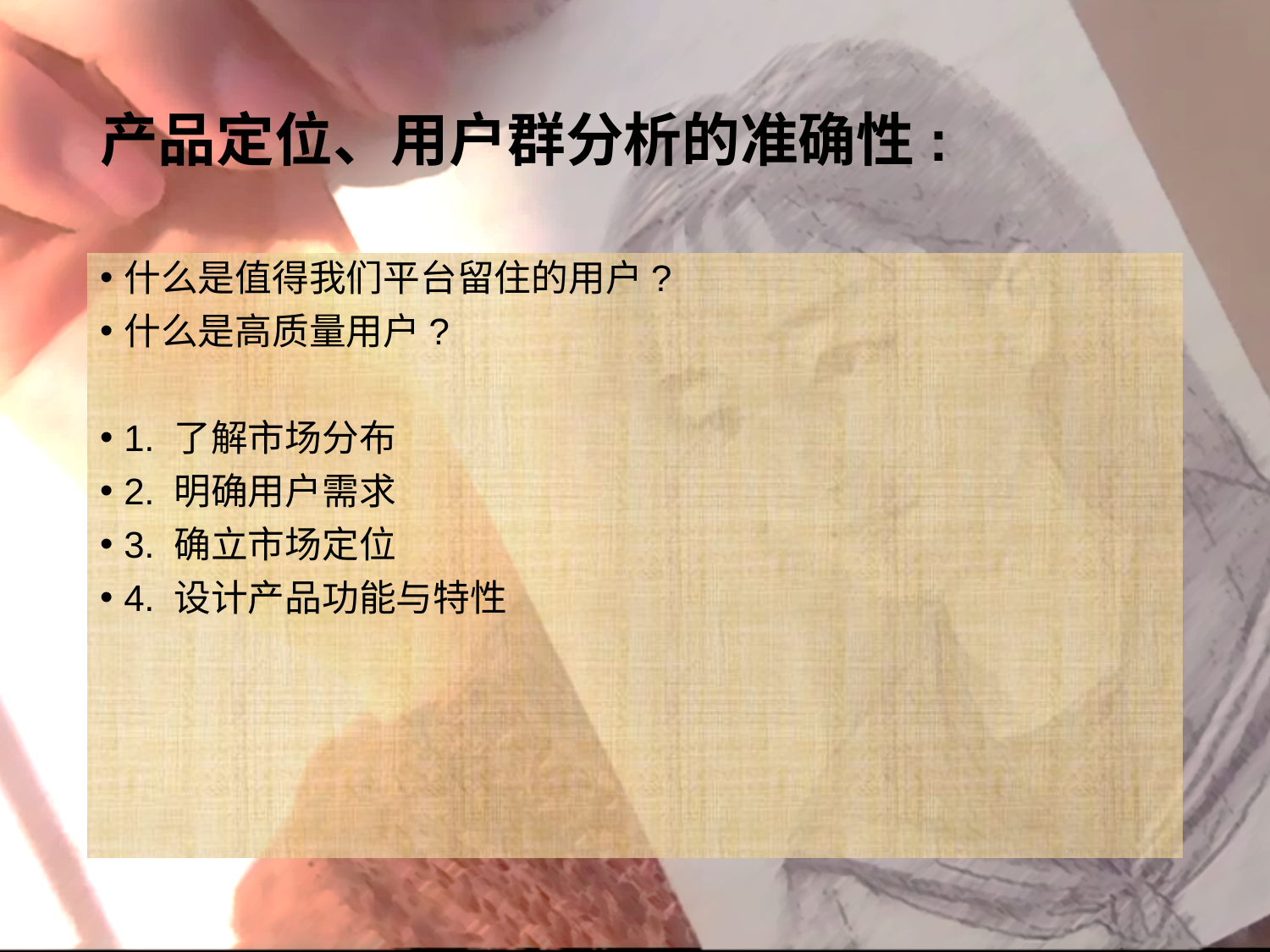

# 产品定位、用户群分析的准确性:
什么是值得我们平台留住的用户?
什么是高质量用户?

1. 了解市场分布
2. 明确用户需求
3. 确立市场定位
4. 设计产品功能与特性